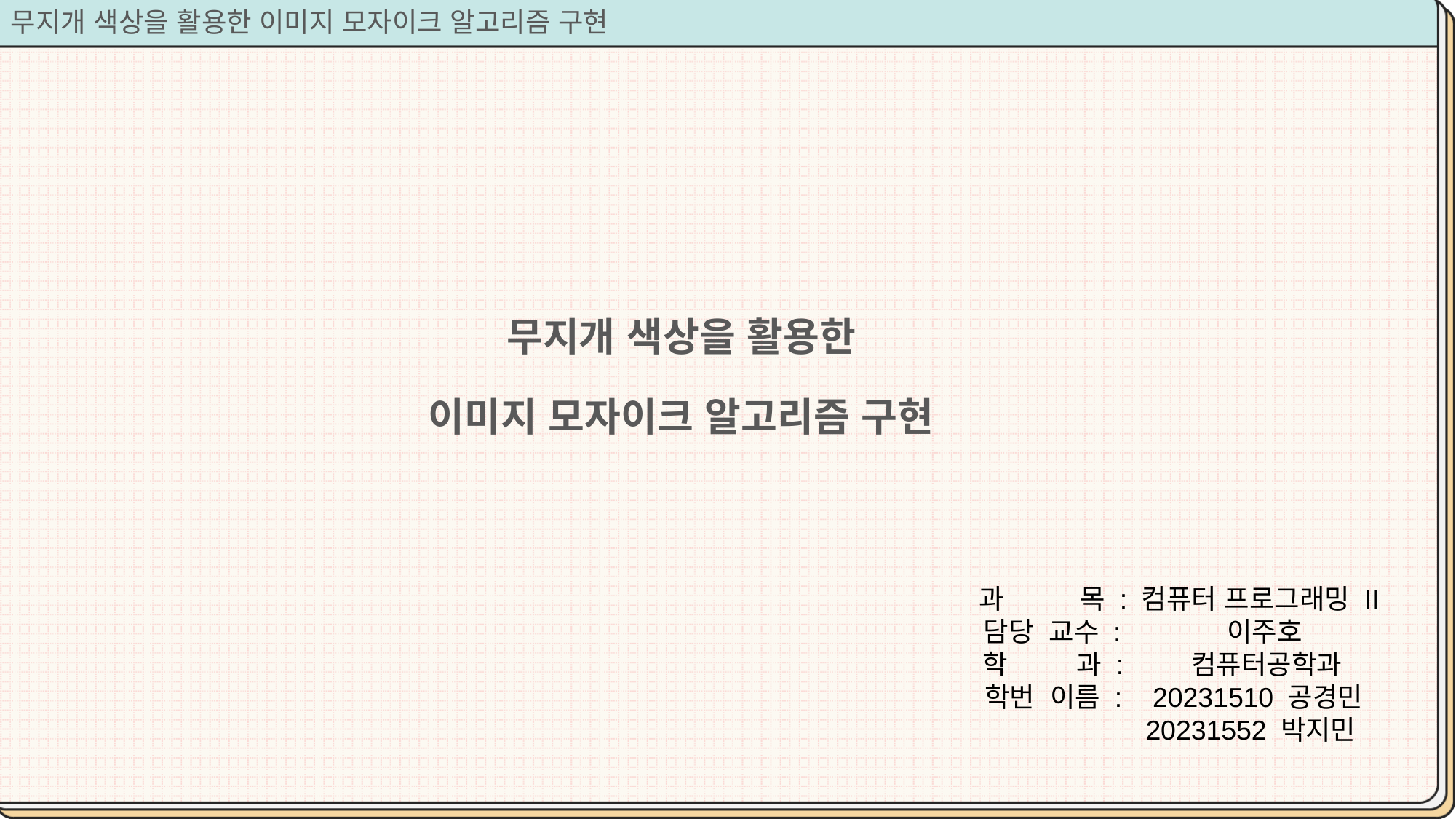

무지개 색상을 활용한
이미지 모자이크 알고리즘 구현

과          목 : 컴퓨터 프로그래밍 II
                                   담당  교수 :             이주호
                               학         과 :        컴퓨터공학과
                                 학번  이름 :    20231510 공경민
                                                      20231552 박지민